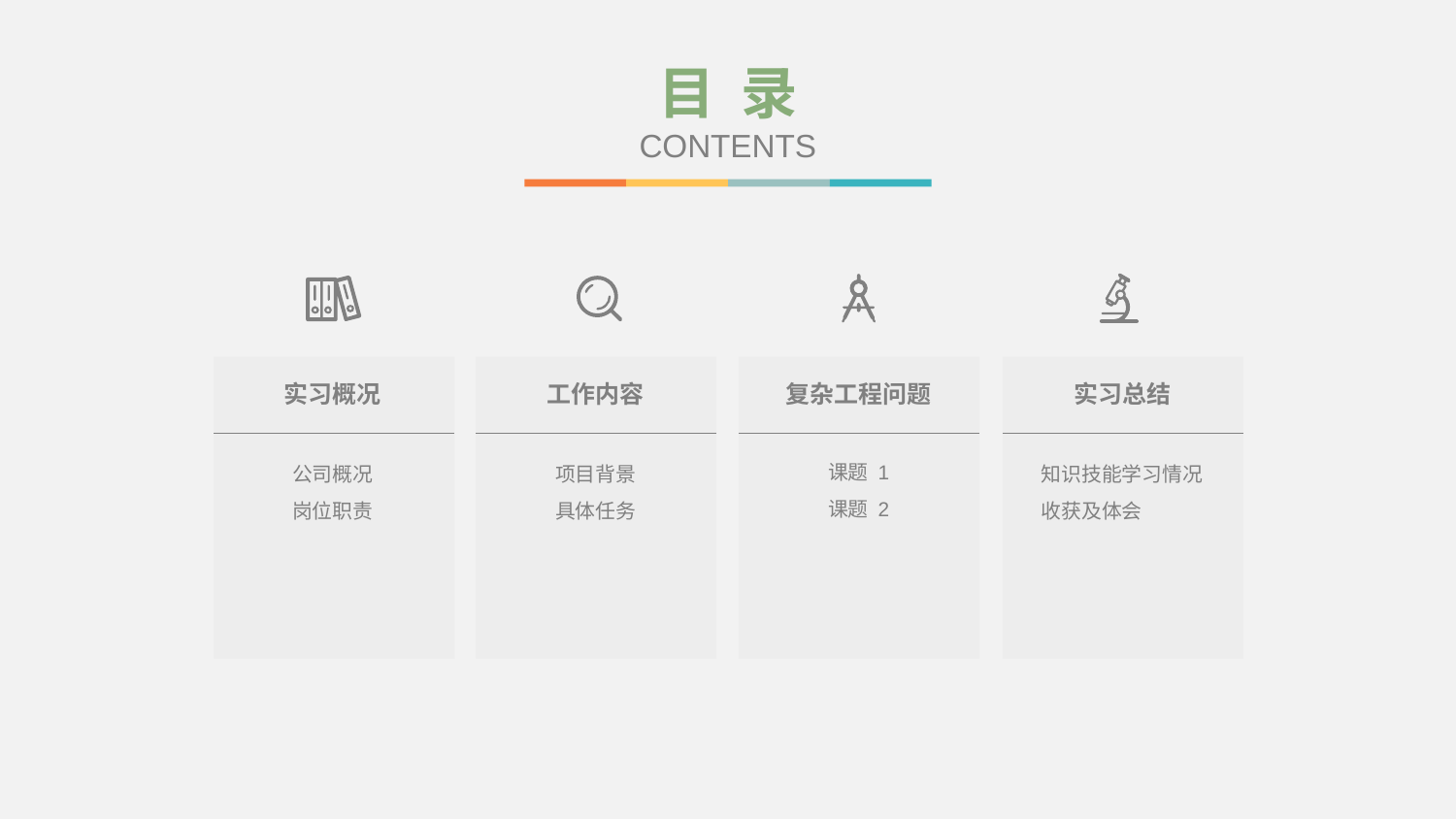

目  录
CONTENTS

实习概况
公司概况
岗位职责

工作内容
项目背景
具体任务

复杂工程问题
课题 1
课题 2

实习总结
知识技能学习情况
收获及体会